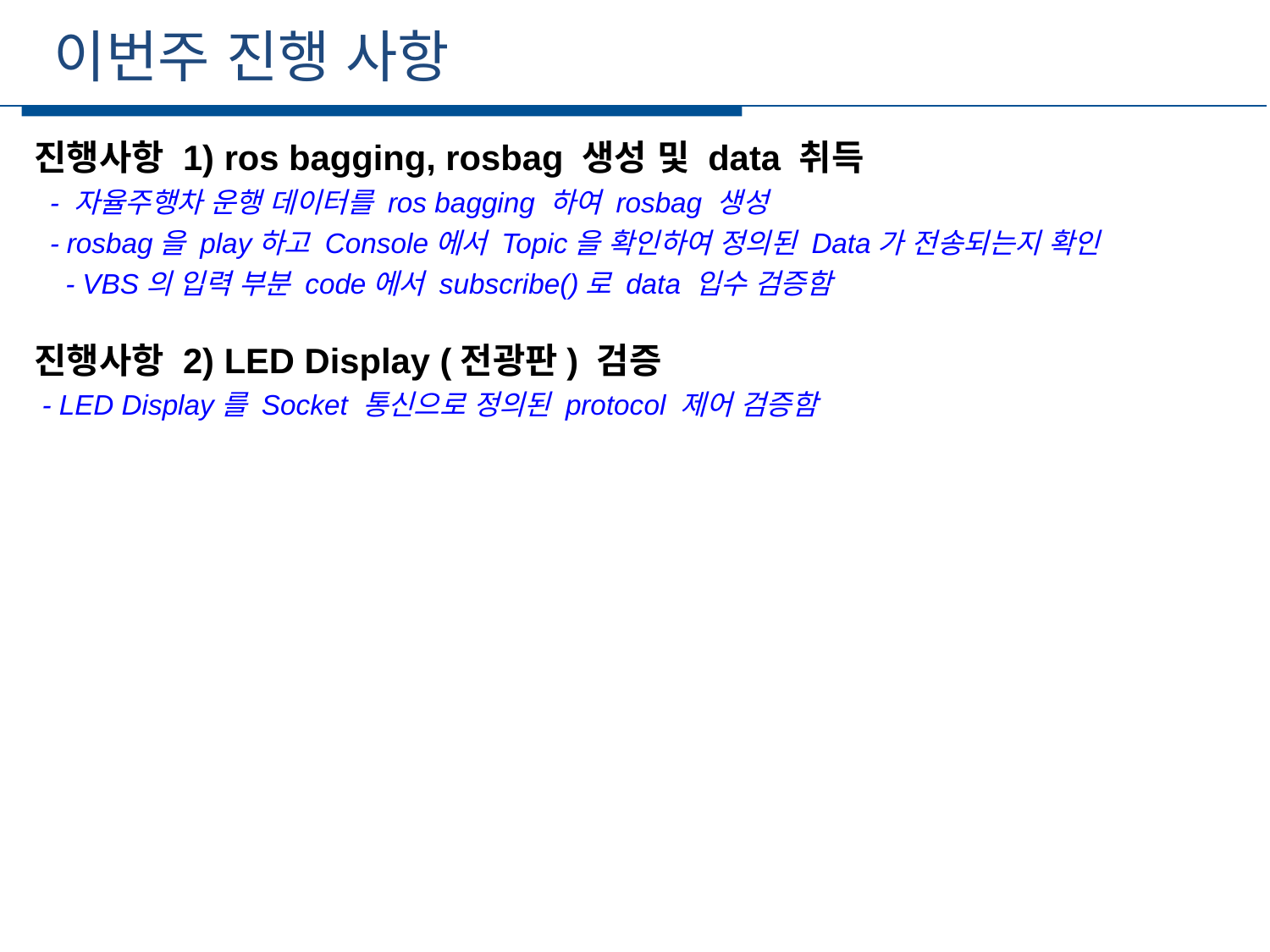

이번주 진행 사항
세부일정

진행사항 1) ros bagging, rosbag 생성 및 data 취득
  - 자율주행차 운행 데이터를 ros bagging 하여 rosbag 생성
  - rosbag을 play하고 Console에서 Topic을 확인하여 정의된 Data가 전송되는지 확인
    - VBS의 입력 부분 code에서 subscribe()로 data 입수 검증함

진행사항 2) LED Display (전광판) 검증
 - LED Display를 Socket 통신으로 정의된 protocol 제어 검증함